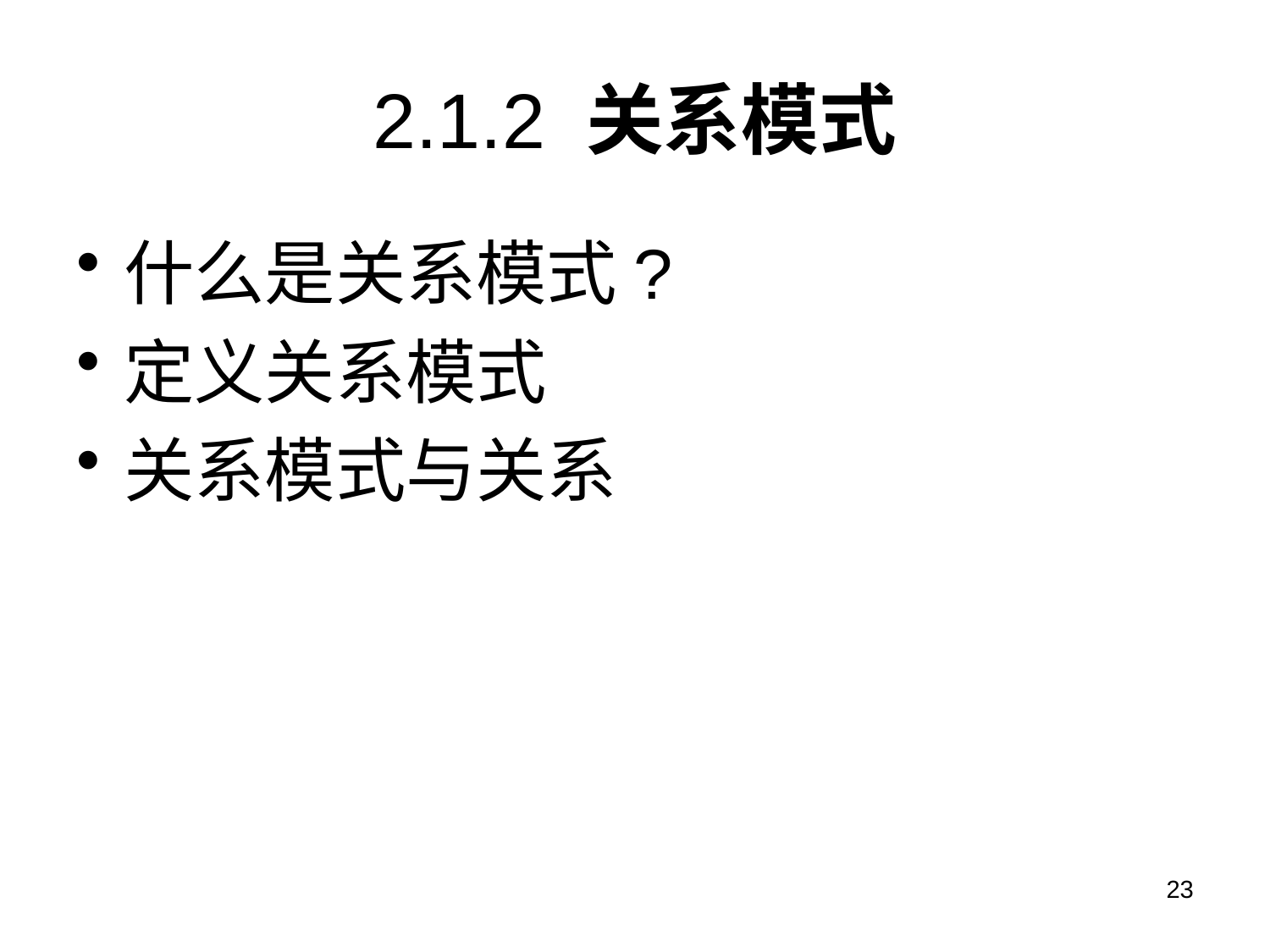

# 2.1.2 关系模式
什么是关系模式?
定义关系模式
关系模式与关系

23